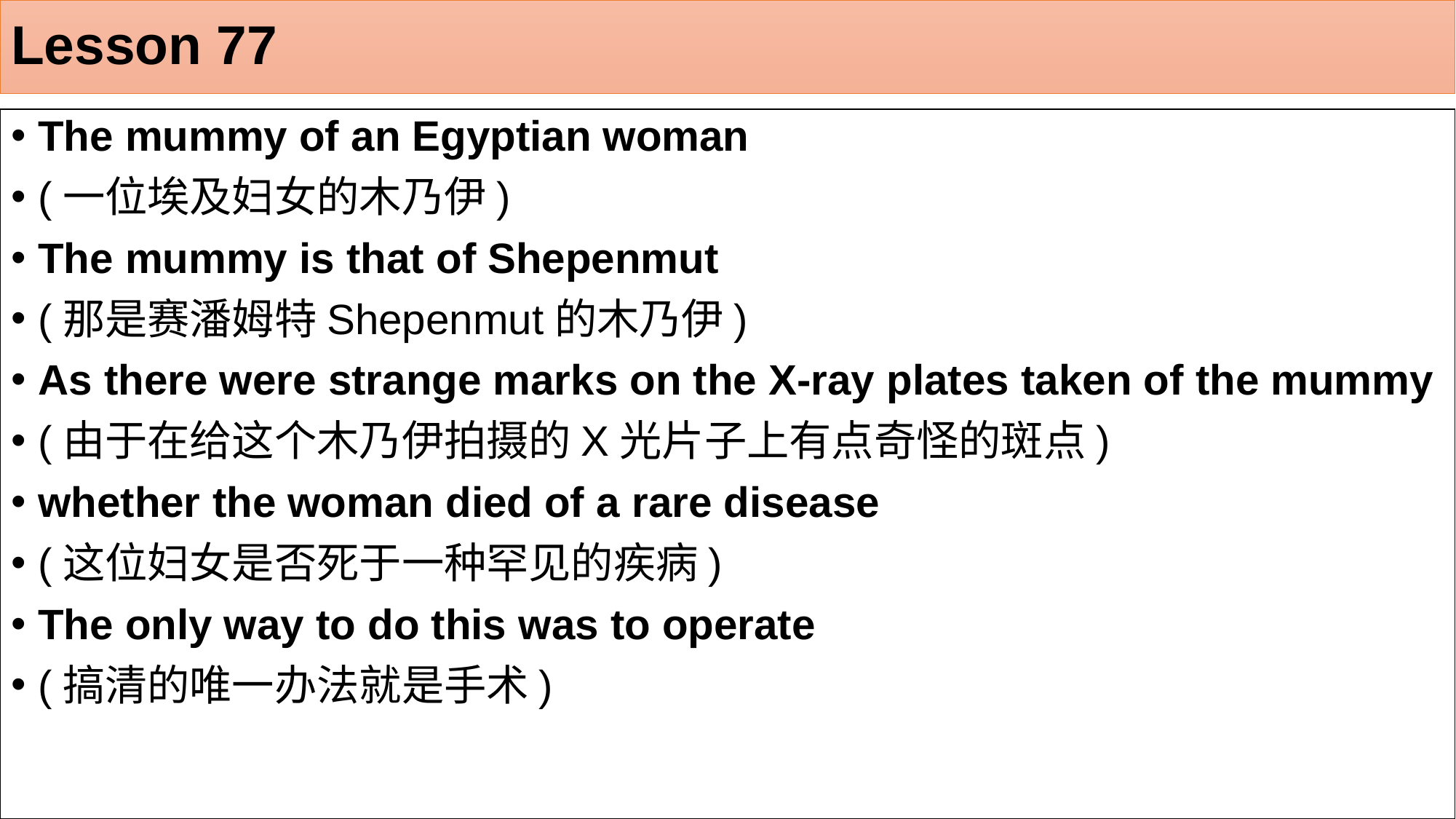

# Lesson 77
The mummy of an Egyptian woman
(一位埃及妇女的木乃伊)
The mummy is that of Shepenmut
(那是赛潘姆特Shepenmut的木乃伊)
As there were strange marks on the X-ray plates taken of the mummy
(由于在给这个木乃伊拍摄的X光片子上有点奇怪的斑点)
whether the woman died of a rare disease
(这位妇女是否死于一种罕见的疾病)
The only way to do this was to operate
(搞清的唯一办法就是手术)